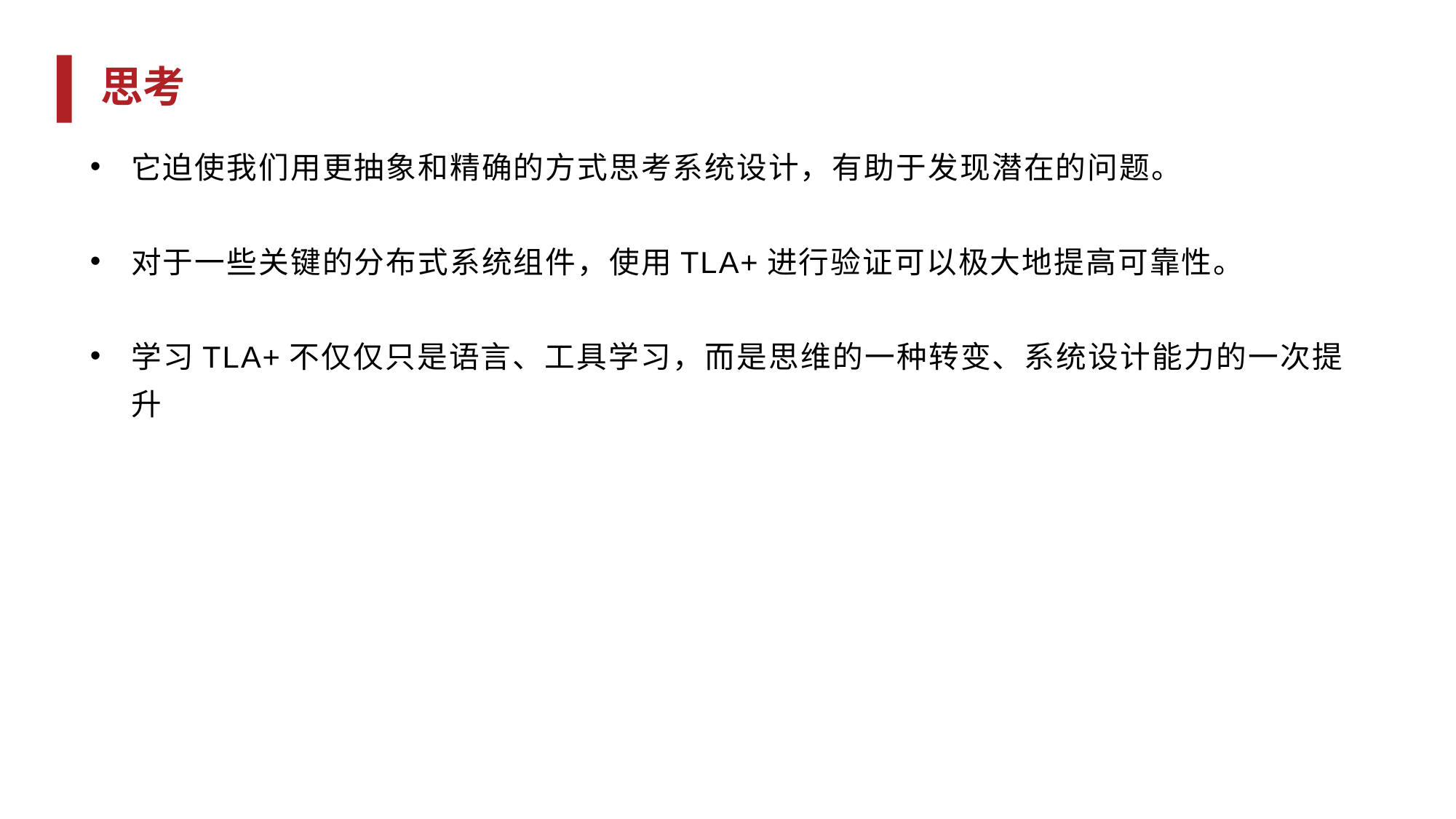

# 思考
它迫使我们用更抽象和精确的方式思考系统设计，有助于发现潜在的问题。

对于一些关键的分布式系统组件，使用TLA+进行验证可以极大地提高可靠性。

学习TLA+不仅仅只是语言、工具学习，而是思维的一种转变、系统设计能力的一次提升